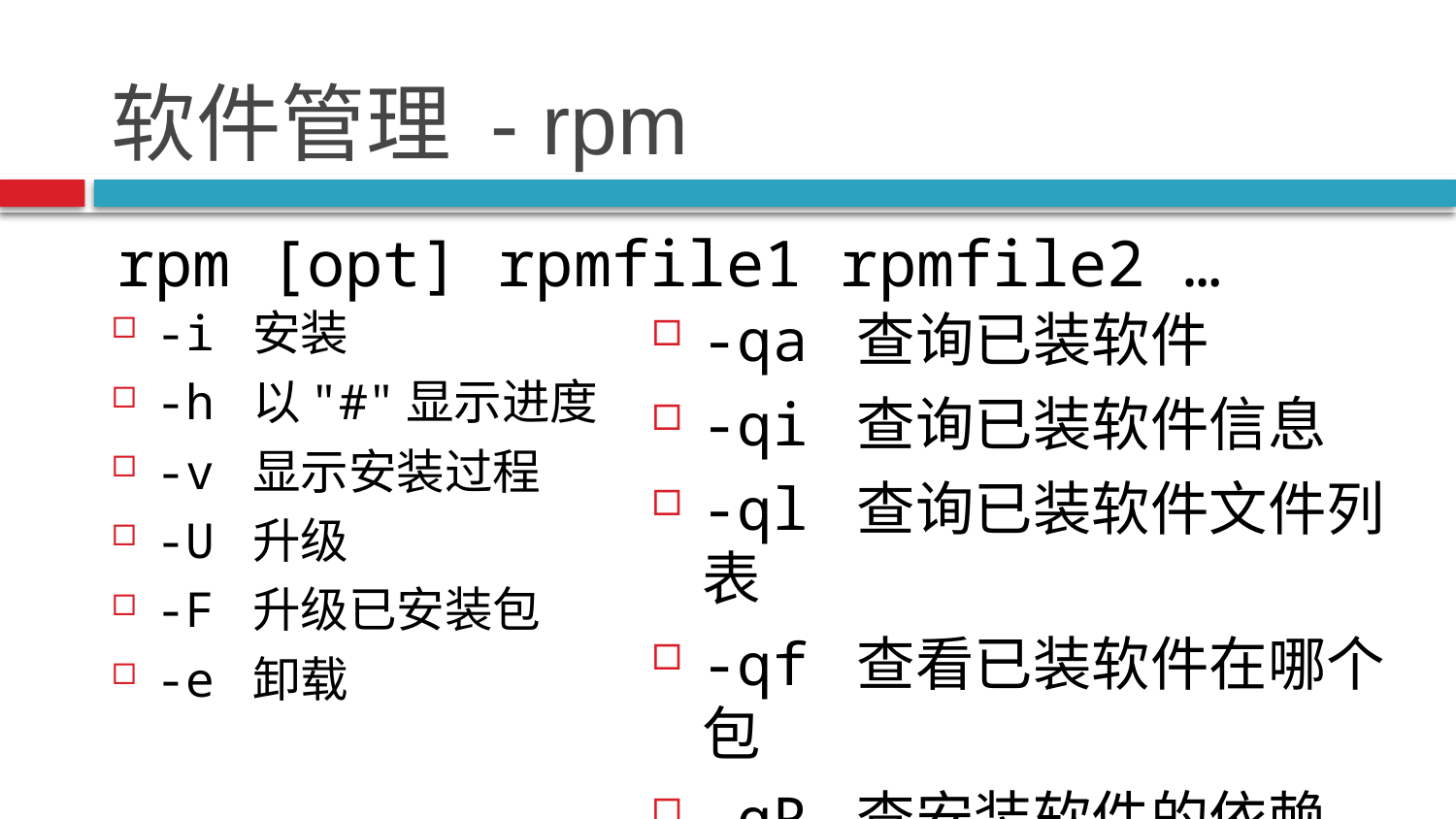

# 软件管理 - rpm
rpm [opt] rpmfile1 rpmfile2 …
-i 安装
-h 以"#"显示进度
-v 显示安装过程
-U 升级
-F 升级已安装包
-e 卸载
-qa 查询已装软件
-qi 查询已装软件信息
-ql 查询已装软件文件列表
-qf 查看已装软件在哪个包
-qR 查安装软件的依赖